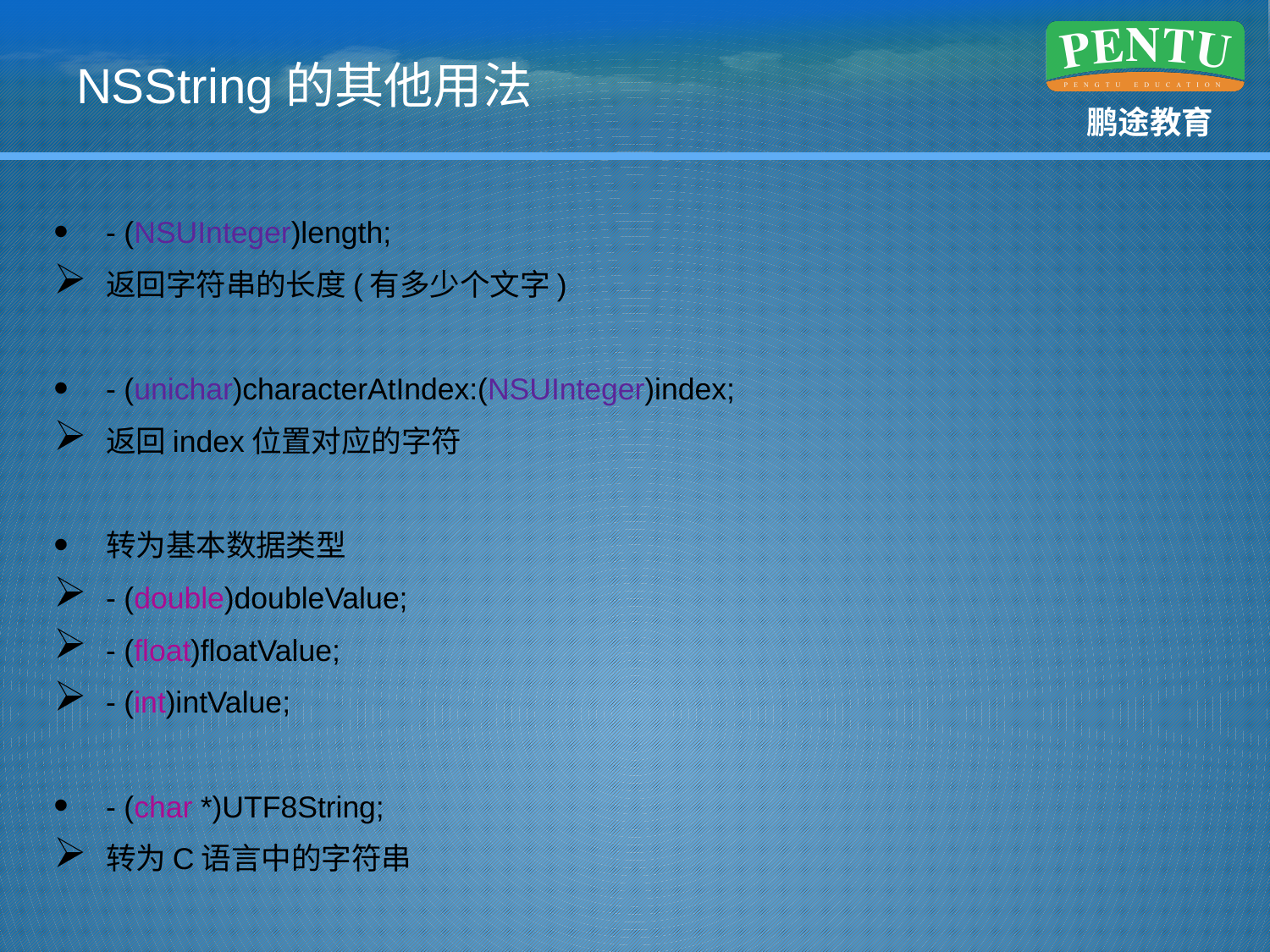

# NSString的其他用法
- (NSUInteger)length;
返回字符串的长度(有多少个文字)

- (unichar)characterAtIndex:(NSUInteger)index;
返回index位置对应的字符

转为基本数据类型
- (double)doubleValue;
- (float)floatValue;
- (int)intValue;

- (char *)UTF8String;
转为C语言中的字符串